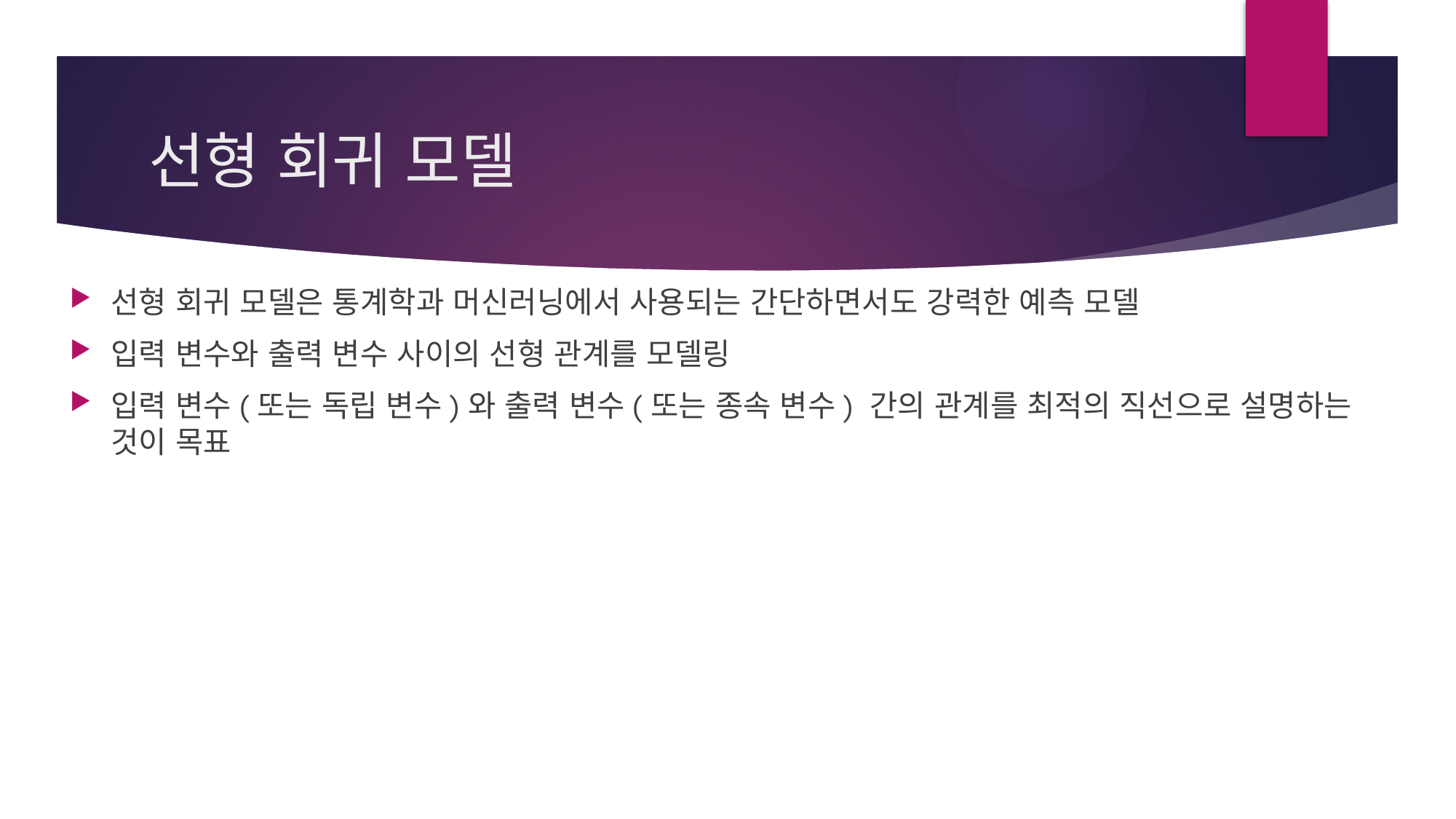

# 선형 회귀 모델
선형 회귀 모델은 통계학과 머신러닝에서 사용되는 간단하면서도 강력한 예측 모델
입력 변수와 출력 변수 사이의 선형 관계를 모델링
입력 변수(또는 독립 변수)와 출력 변수(또는 종속 변수) 간의 관계를 최적의 직선으로 설명하는 것이 목표